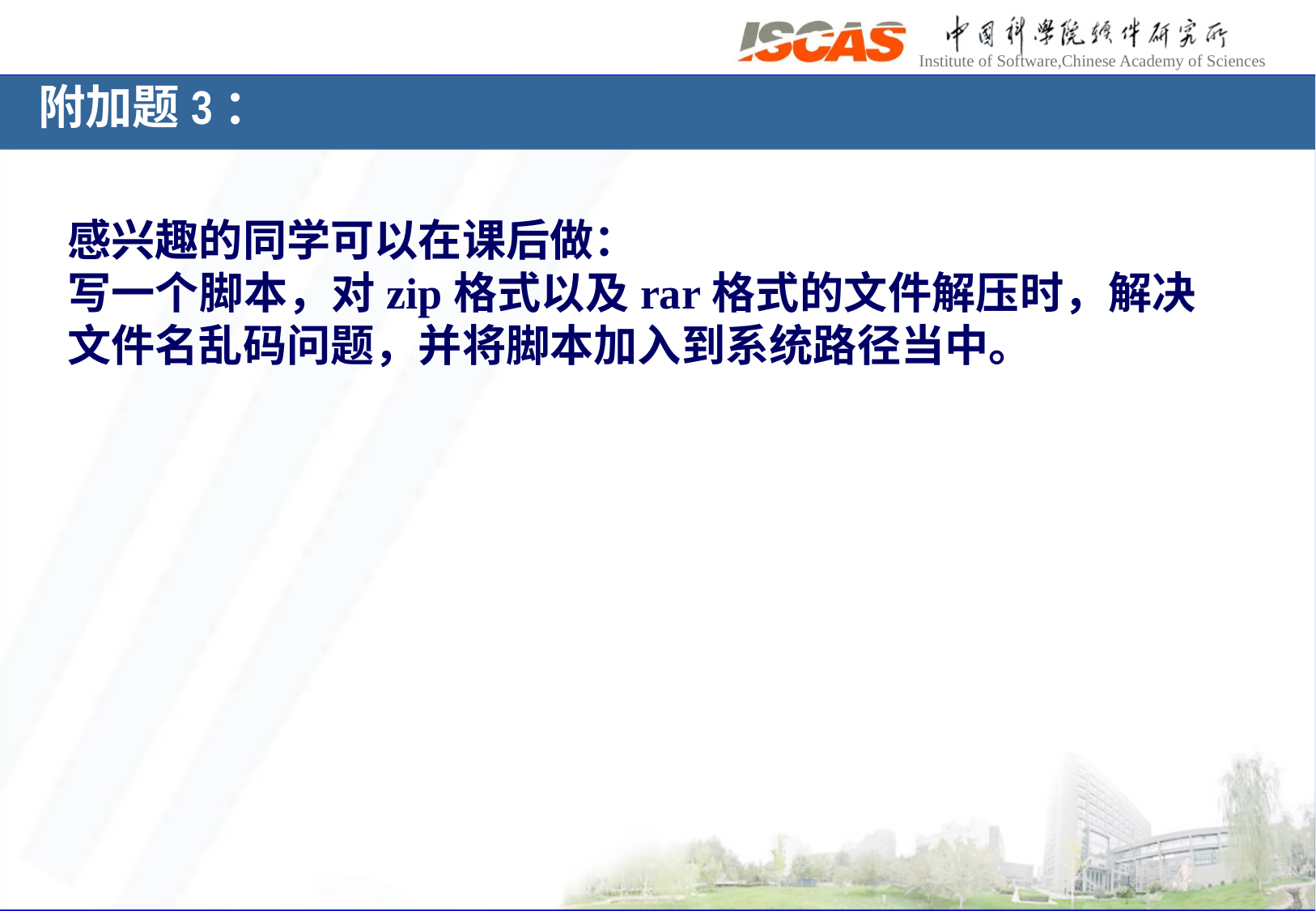

附加题3：
感兴趣的同学可以在课后做：
写一个脚本，对zip格式以及rar格式的文件解压时，解决文件名乱码问题，并将脚本加入到系统路径当中。